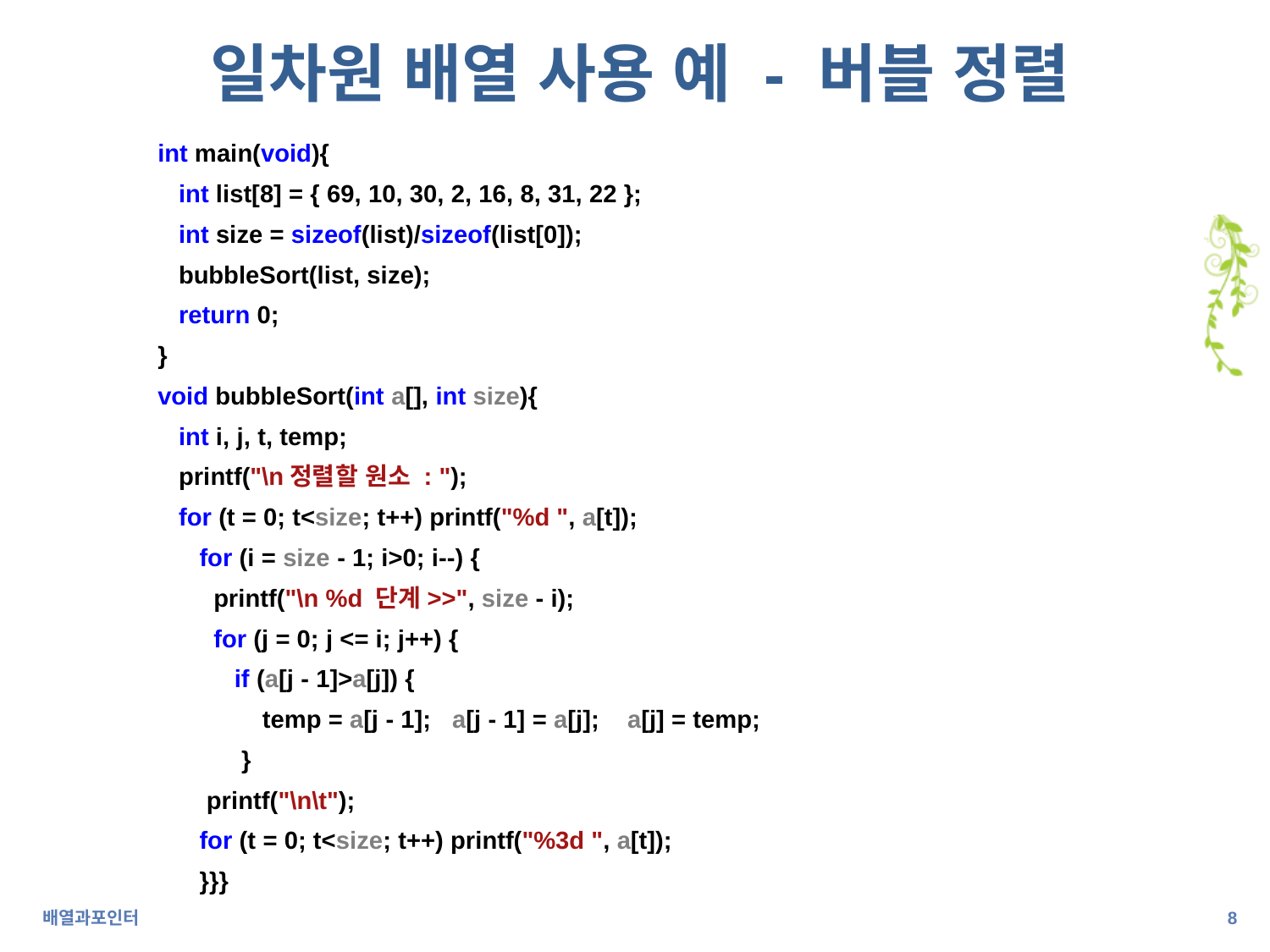

# 일차원 배열 사용 예 - 버블 정렬
int main(void){
   int list[8] = { 69, 10, 30, 2, 16, 8, 31, 22 };
   int size = sizeof(list)/sizeof(list[0]);
   bubbleSort(list, size);
   return 0;
}
void bubbleSort(int a[], int size){
   int i, j, t, temp;
   printf("\n정렬할 원소 : ");
   for (t = 0; t<size; t++) printf("%d ", a[t]);
      for (i = size - 1; i>0; i--) {
        printf("\n %d 단계>>", size - i);
        for (j = 0; j <= i; j++) {
           if (a[j - 1]>a[j]) {
               temp = a[j - 1];   a[j - 1] = a[j];    a[j] = temp;
            }
       printf("\n\t");
      for (t = 0; t<size; t++) printf("%3d ", a[t]);
      }}}
배열과포인터
8